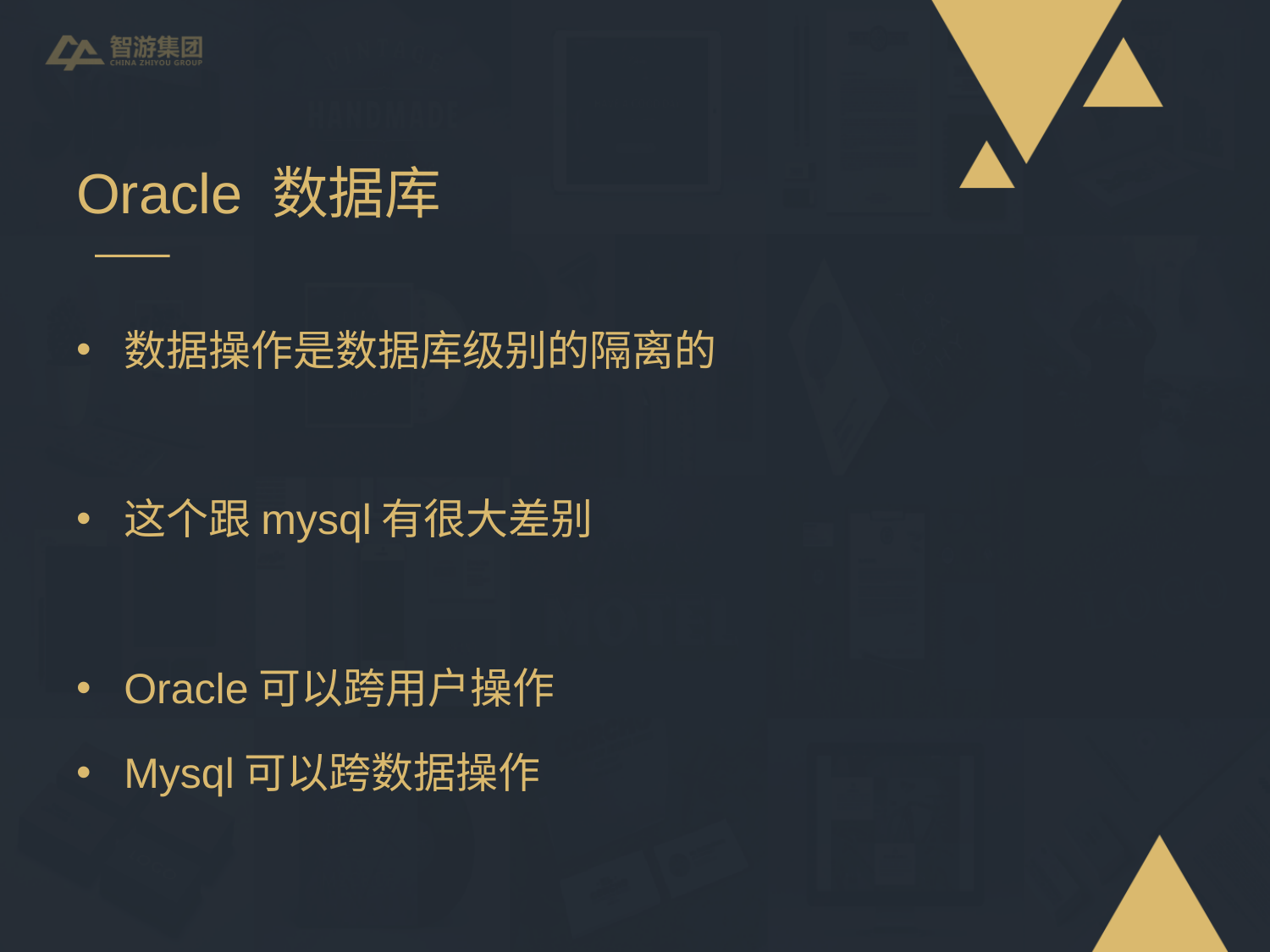

# Oracle 数据库
数据操作是数据库级别的隔离的

这个跟mysql有很大差别

Oracle可以跨用户操作
Mysql可以跨数据操作